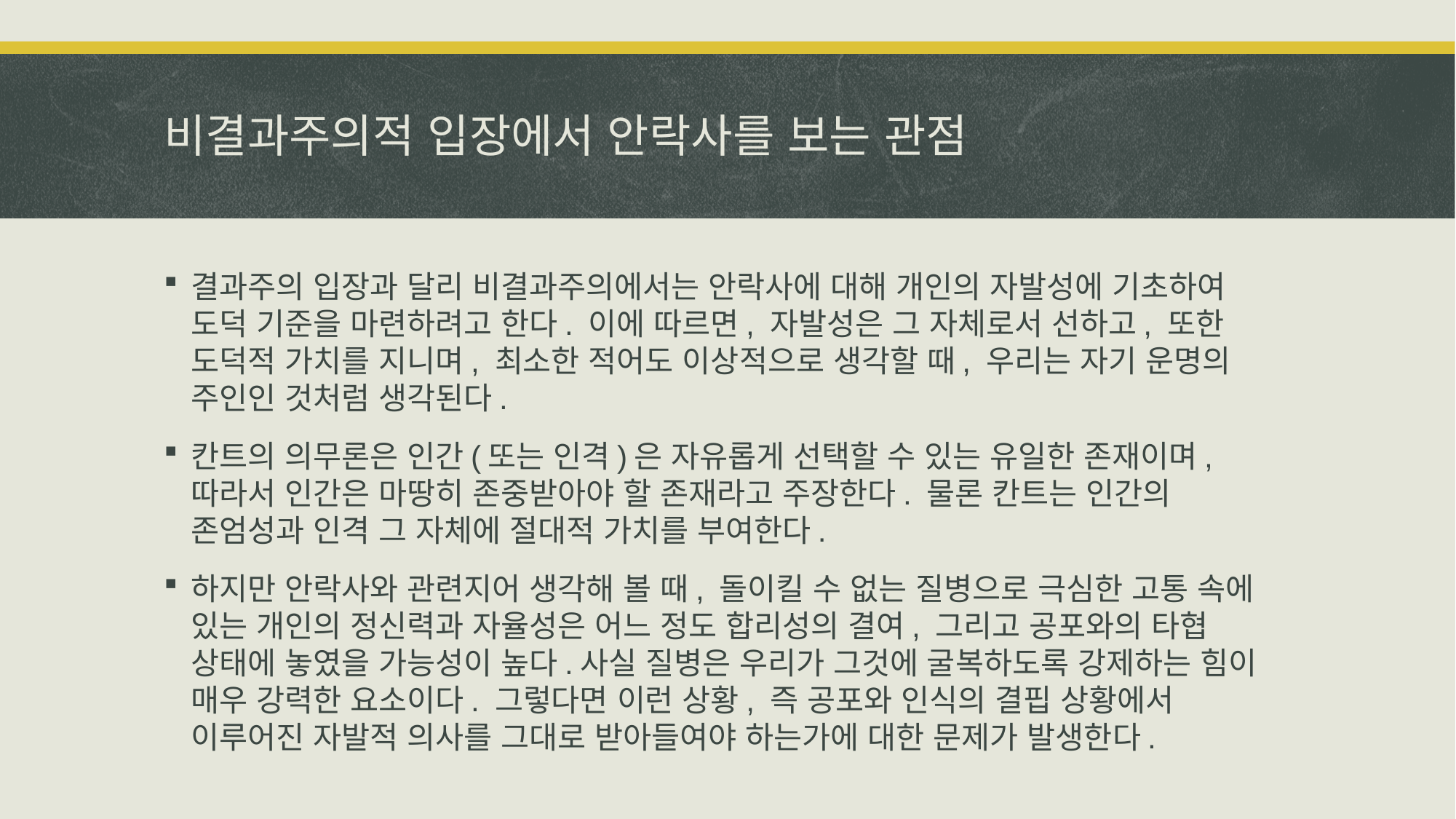

# 비결과주의적 입장에서 안락사를 보는 관점
결과주의 입장과 달리 비결과주의에서는 안락사에 대해 개인의 자발성에 기초하여 도덕 기준을 마련하려고 한다. 이에 따르면, 자발성은 그 자체로서 선하고, 또한 도덕적 가치를 지니며, 최소한 적어도 이상적으로 생각할 때, 우리는 자기 운명의 주인인 것처럼 생각된다.
칸트의 의무론은 인간(또는 인격)은 자유롭게 선택할 수 있는 유일한 존재이며, 따라서 인간은 마땅히 존중받아야 할 존재라고 주장한다. 물론 칸트는 인간의 존엄성과 인격 그 자체에 절대적 가치를 부여한다.
하지만 안락사와 관련지어 생각해 볼 때, 돌이킬 수 없는 질병으로 극심한 고통 속에 있는 개인의 정신력과 자율성은 어느 정도 합리성의 결여, 그리고 공포와의 타협 상태에 놓였을 가능성이 높다.사실 질병은 우리가 그것에 굴복하도록 강제하는 힘이 매우 강력한 요소이다. 그렇다면 이런 상황, 즉 공포와 인식의 결핍 상황에서 이루어진 자발적 의사를 그대로 받아들여야 하는가에 대한 문제가 발생한다.